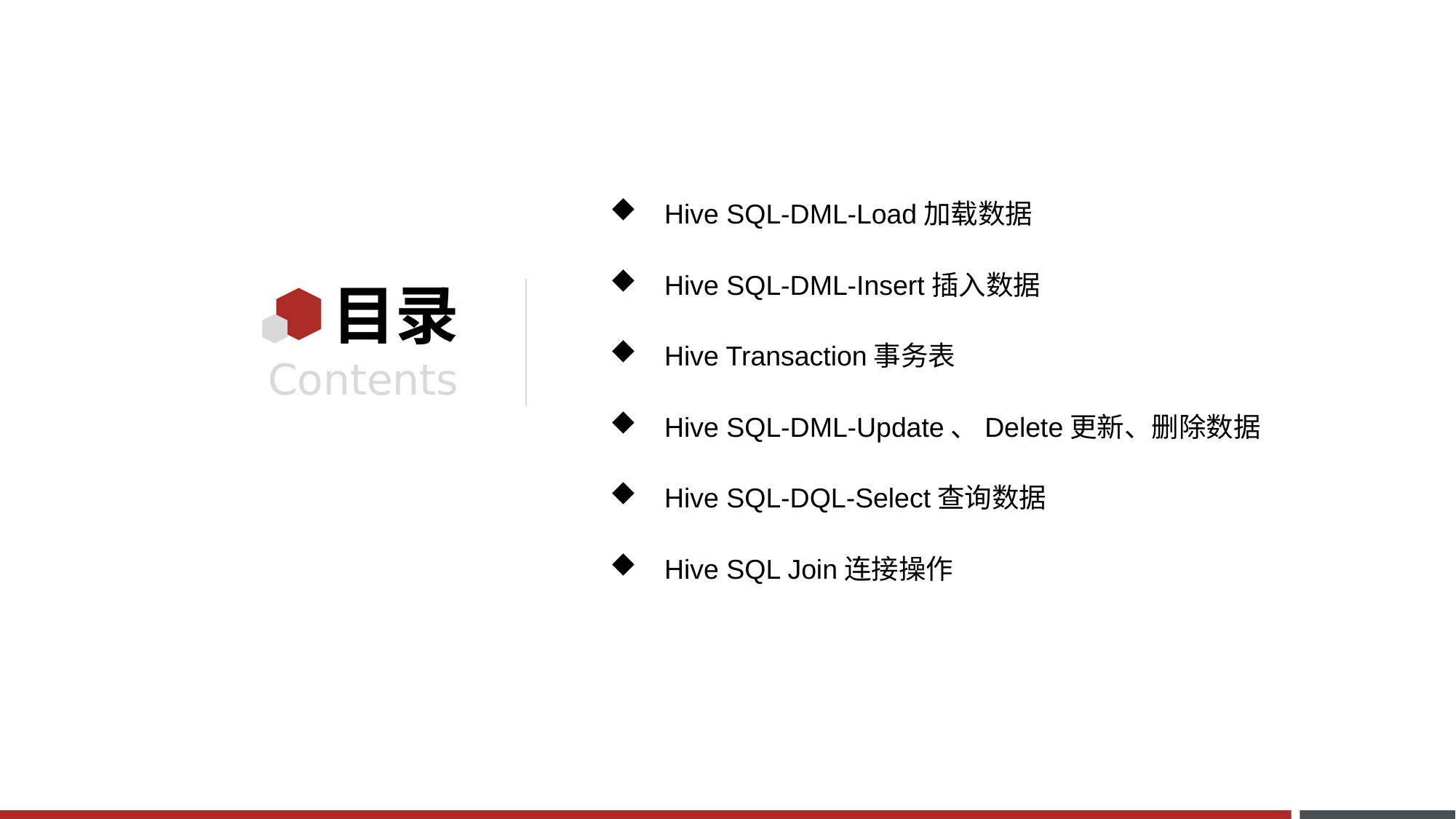

Hive SQL-DML-Load加载数据
Hive SQL-DML-Insert插入数据
Hive Transaction事务表
Hive SQL-DML-Update、Delete更新、删除数据
Hive SQL-DQL-Select查询数据
Hive SQL Join连接操作